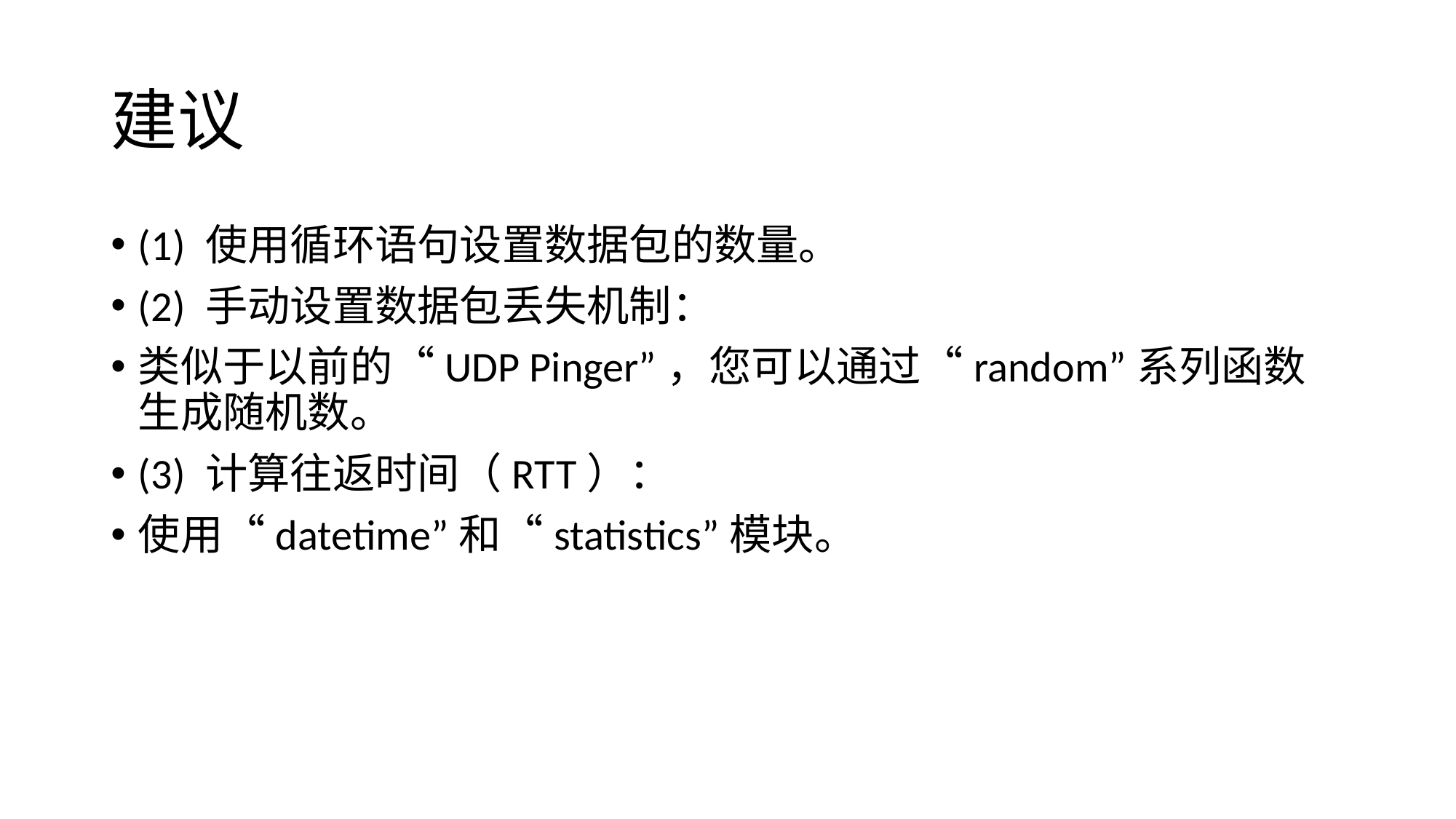

# 建议
(1) 使用循环语句设置数据包的数量。
(2) 手动设置数据包丢失机制：
类似于以前的“UDP Pinger”，您可以通过“random”系列函数生成随机数。
(3) 计算往返时间（RTT）：
使用“datetime”和“statistics”模块。